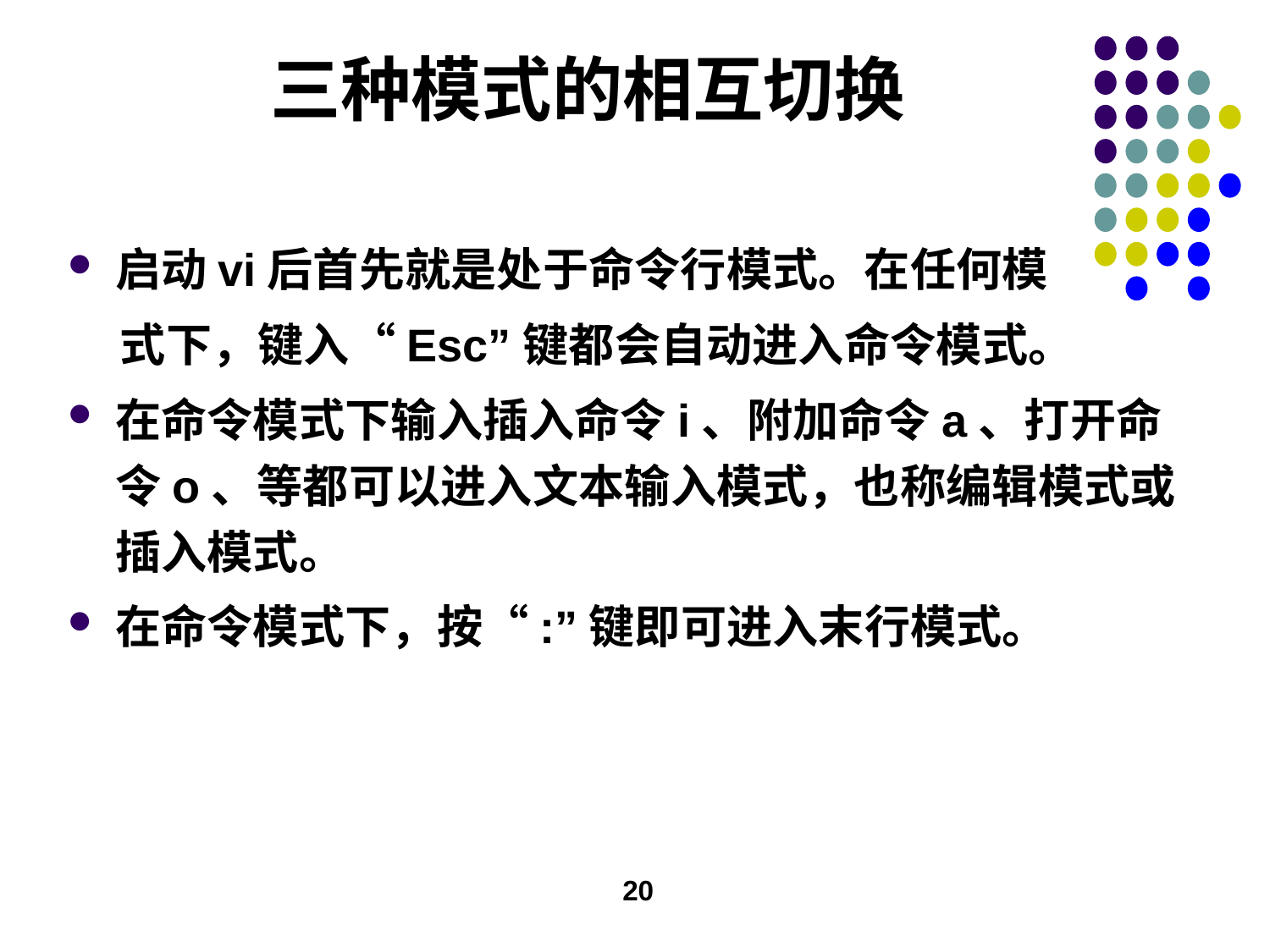

# 三种模式的相互切换
启动vi后首先就是处于命令行模式。在任何模
    式下，键入“Esc”键都会自动进入命令模式。
在命令模式下输入插入命令i、附加命令a、打开命令o、等都可以进入文本输入模式，也称编辑模式或插入模式。
在命令模式下，按“:”键即可进入末行模式。

20